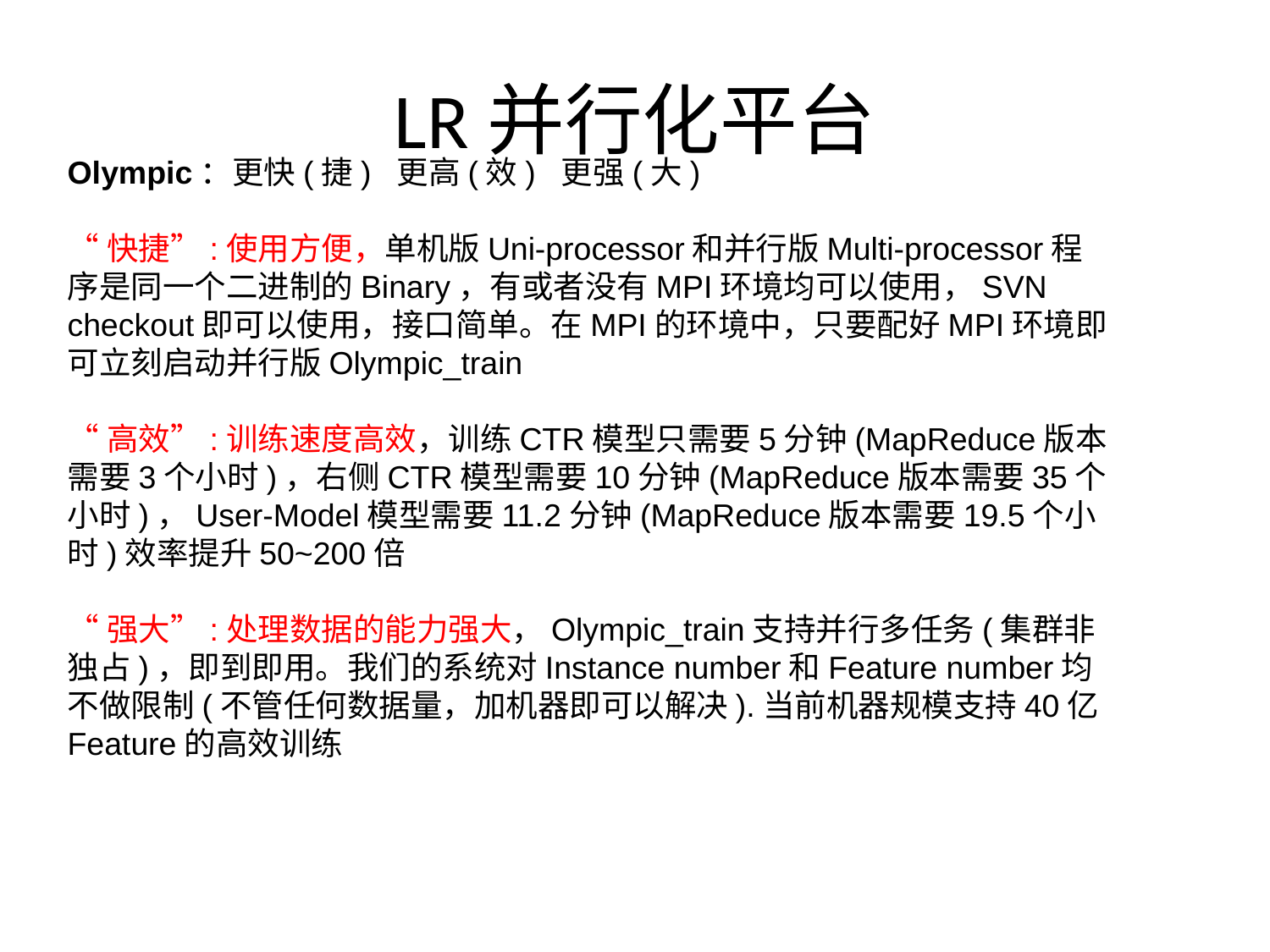

# LR并行化平台
Olympic：更快(捷)  更高(效)  更强(大)

“快捷”:使用方便，单机版Uni-processor和并行版Multi-processor程序是同一个二进制的Binary，有或者没有MPI环境均可以使用，SVN checkout即可以使用，接口简单。在MPI的环境中，只要配好MPI环境即可立刻启动并行版Olympic_train

“高效”:训练速度高效，训练CTR模型只需要5分钟(MapReduce版本需要3个小时)，右侧CTR模型需要10分钟(MapReduce版本需要35个小时)，User-Model模型需要11.2分钟(MapReduce版本需要19.5个小时)效率提升50~200倍

“强大”:处理数据的能力强大，Olympic_train支持并行多任务(集群非独占)，即到即用。我们的系统对Instance number和Feature number均不做限制(不管任何数据量，加机器即可以解决).当前机器规模支持40亿Feature的高效训练